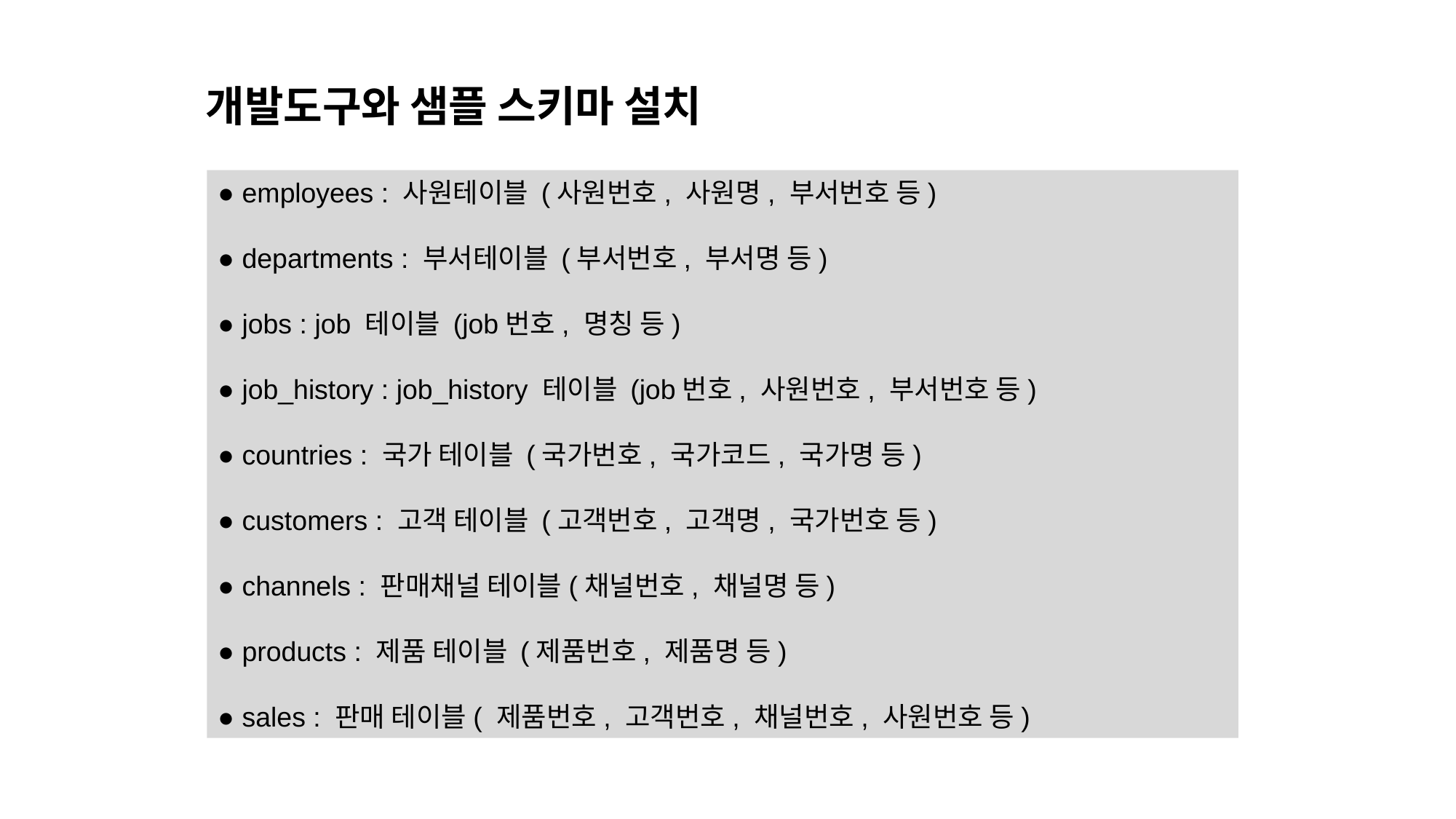

02
개발도구와 샘플 스키마 설치
● employees : 사원테이블 (사원번호, 사원명, 부서번호 등)

● departments : 부서테이블 (부서번호, 부서명 등)

● jobs : job 테이블 (job번호, 명칭 등)

● job_history : job_history 테이블 (job번호, 사원번호, 부서번호 등)

● countries : 국가 테이블 (국가번호, 국가코드, 국가명 등)

● customers : 고객 테이블 (고객번호, 고객명, 국가번호 등)

● channels : 판매채널 테이블(채널번호, 채널명 등)

● products : 제품 테이블 (제품번호, 제품명 등)

● sales : 판매 테이블( 제품번호, 고객번호, 채널번호, 사원번호 등)